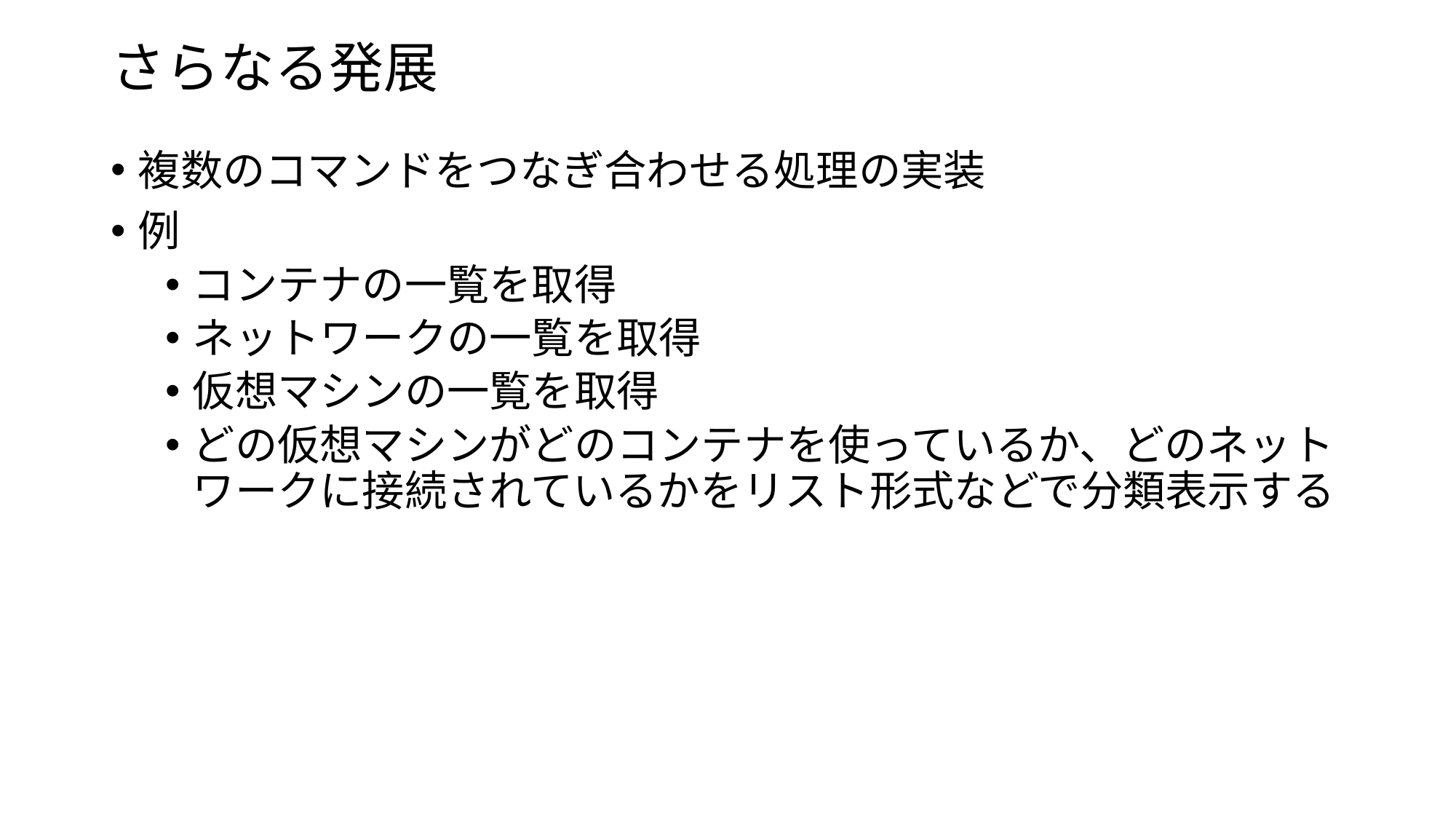

# さらなる発展
複数のコマンドをつなぎ合わせる処理の実装
例
コンテナの一覧を取得
ネットワークの一覧を取得
仮想マシンの一覧を取得
どの仮想マシンがどのコンテナを使っているか、どのネットワークに接続されているかをリスト形式などで分類表示する